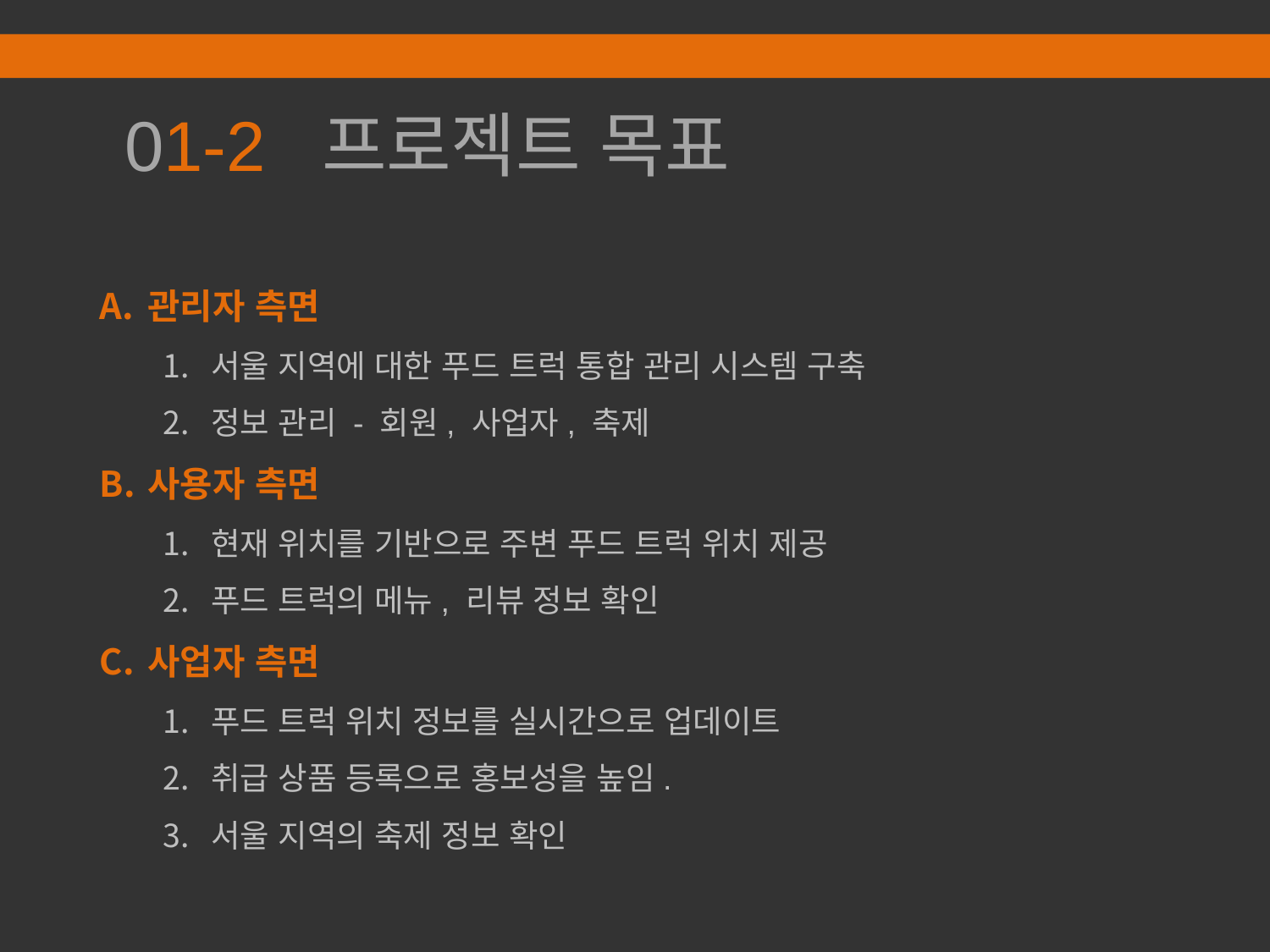

# 01-2  프로젝트 목표
관리자 측면
서울 지역에 대한 푸드 트럭 통합 관리 시스템 구축
정보 관리 - 회원, 사업자, 축제
사용자 측면
현재 위치를 기반으로 주변 푸드 트럭 위치 제공
푸드 트럭의 메뉴, 리뷰 정보 확인
사업자 측면
푸드 트럭 위치 정보를 실시간으로 업데이트
취급 상품 등록으로 홍보성을 높임.
서울 지역의 축제 정보 확인